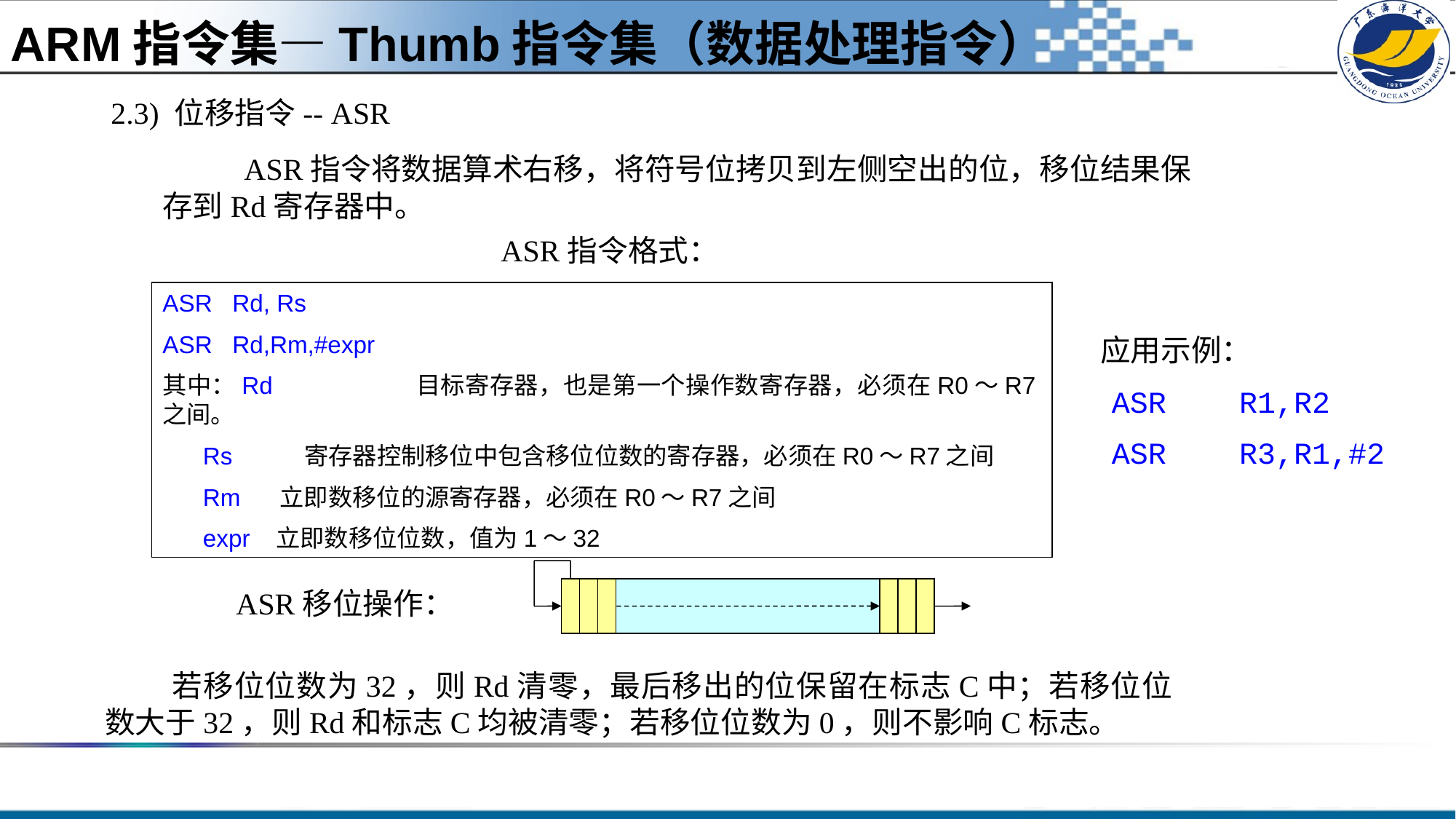

ARM指令集—Thumb指令集（数据处理指令）
2.3) 位移指令-- ASR
        ASR指令将数据算术右移，将符号位拷贝到左侧空出的位，移位结果保存到Rd寄存器中。
ASR指令格式：
ASR   Rd, Rs
ASR   Rd,Rm,#expr
其中：Rd	    目标寄存器，也是第一个操作数寄存器，必须在R0～R7之间。
      Rs	    寄存器控制移位中包含移位位数的寄存器，必须在R0～R7之间
      Rm     立即数移位的源寄存器，必须在R0～R7之间
      expr   立即数移位位数，值为1～32
        应用示例：
    ASR    R1,R2
    ASR    R3,R1,#2

ASR移位操作：
        若移位位数为32，则Rd清零，最后移出的位保留在标志C中；若移位位数大于32，则Rd和标志C均被清零；若移位位数为0，则不影响C标志。
149